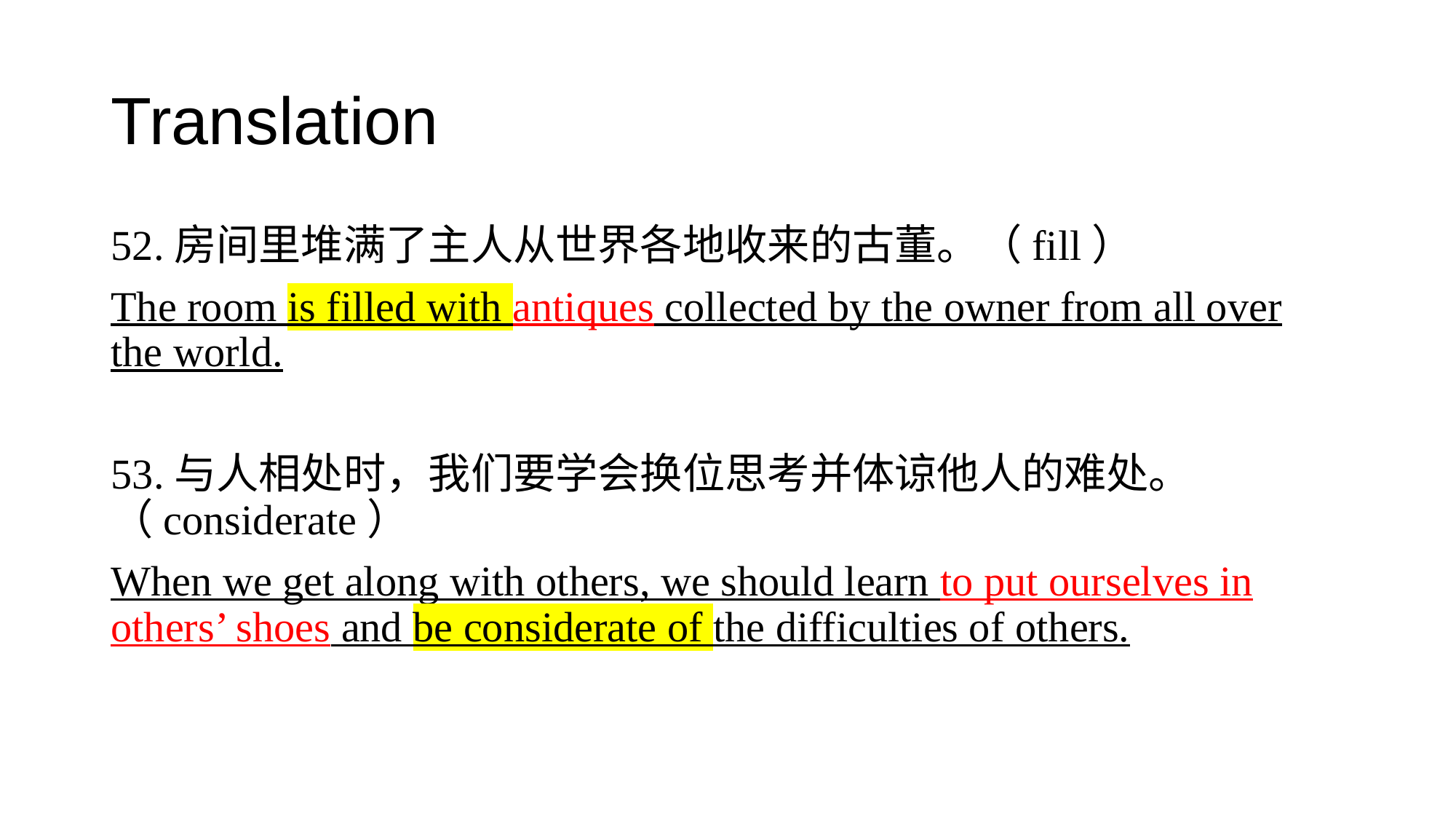

# Translation
52.房间里堆满了主人从世界各地收来的古董。（fill）
The room is filled with antiques collected by the owner from all over the world.

53.与人相处时，我们要学会换位思考并体谅他人的难处。（considerate）
When we get along with others, we should learn to put ourselves in others’ shoes and be considerate of the difficulties of others.